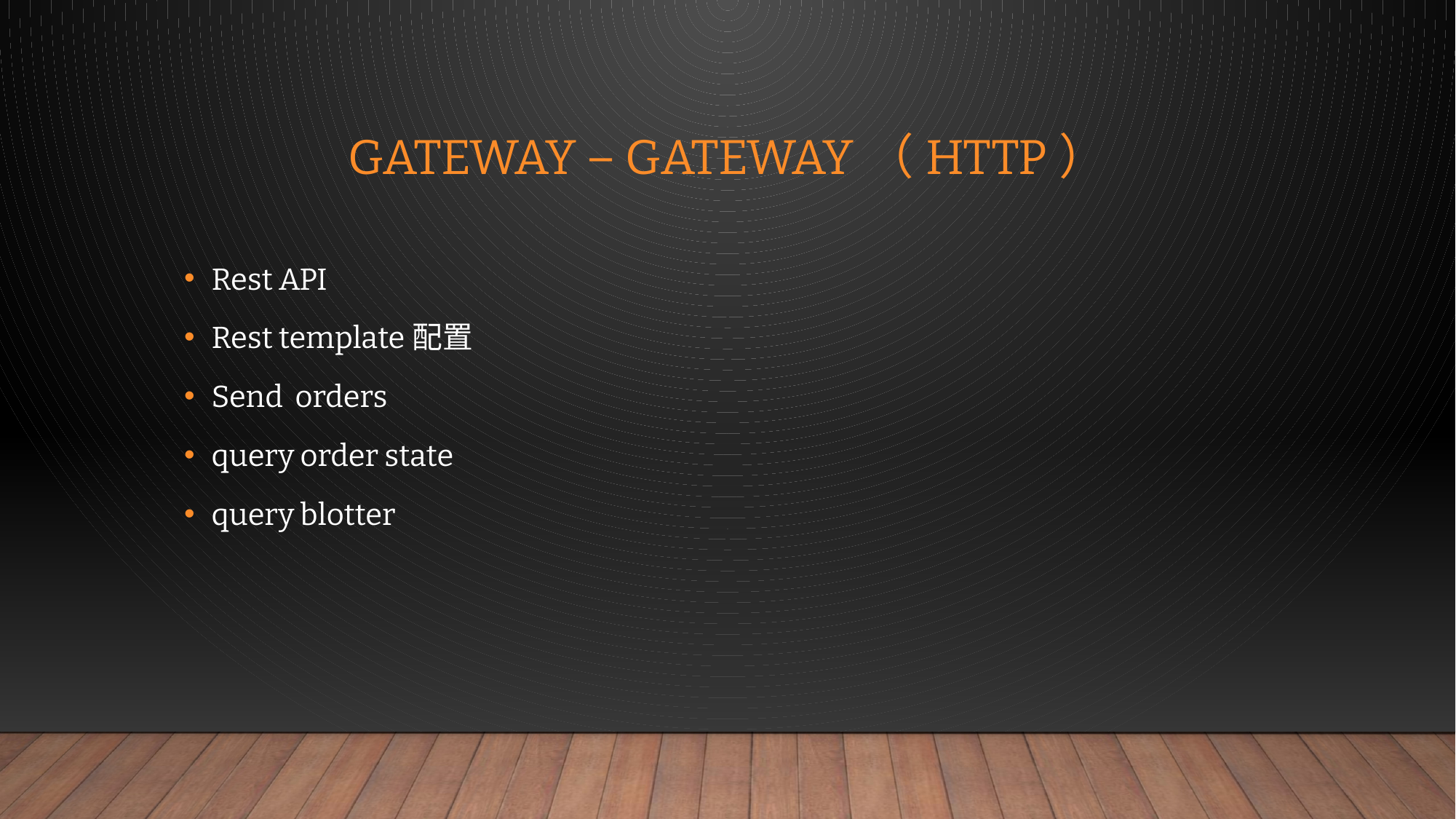

# Gateway – gateway（HTTP）

Rest API
Rest template配置
Send  orders
query order state
query blotter